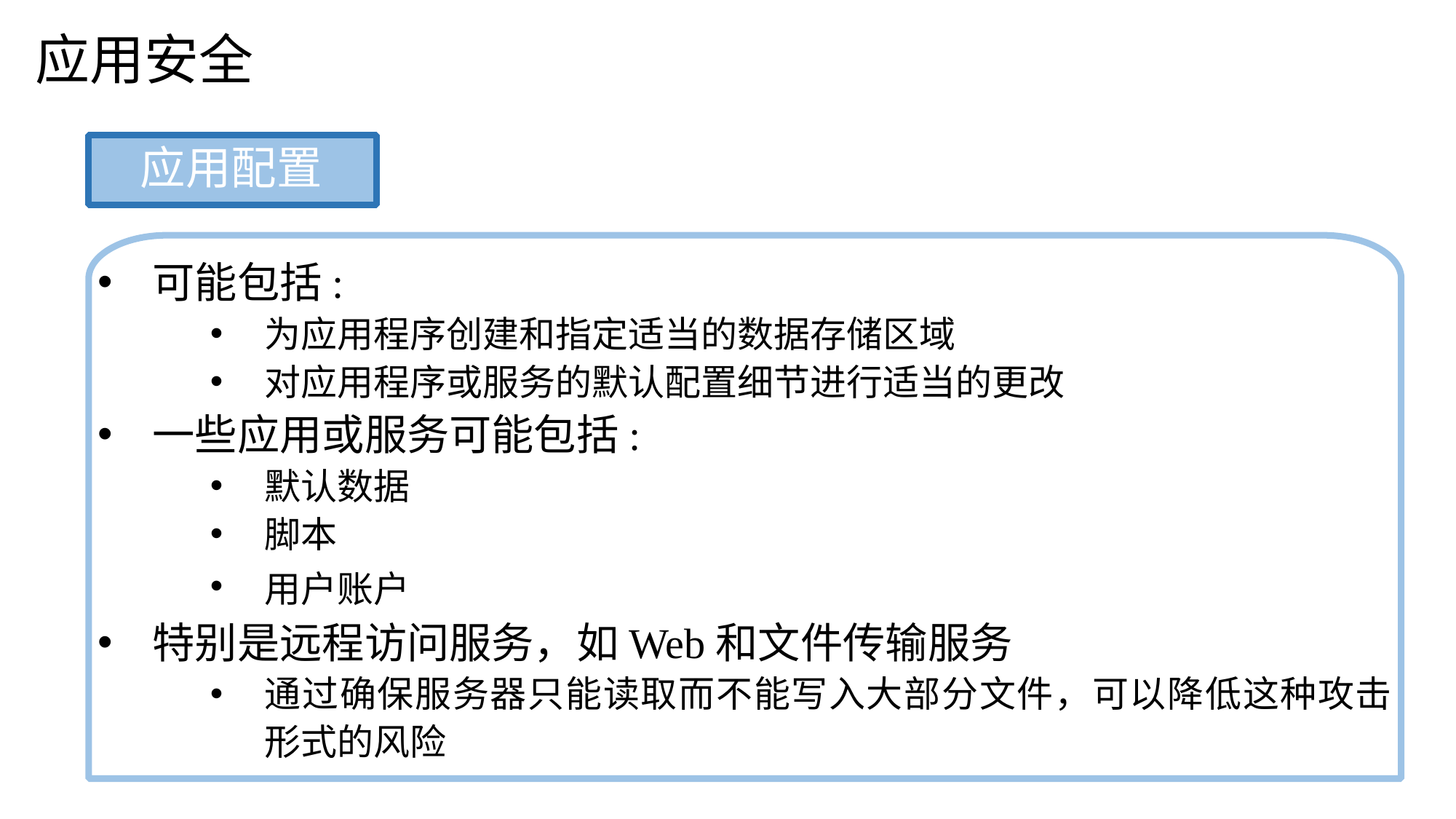

应用安全

应用配置
可能包括:
为应用程序创建和指定适当的数据存储区域
对应用程序或服务的默认配置细节进行适当的更改
一些应用或服务可能包括:
默认数据
脚本
用户账户
特别是远程访问服务，如Web和文件传输服务
通过确保服务器只能读取而不能写入大部分文件，可以降低这种攻击形式的风险